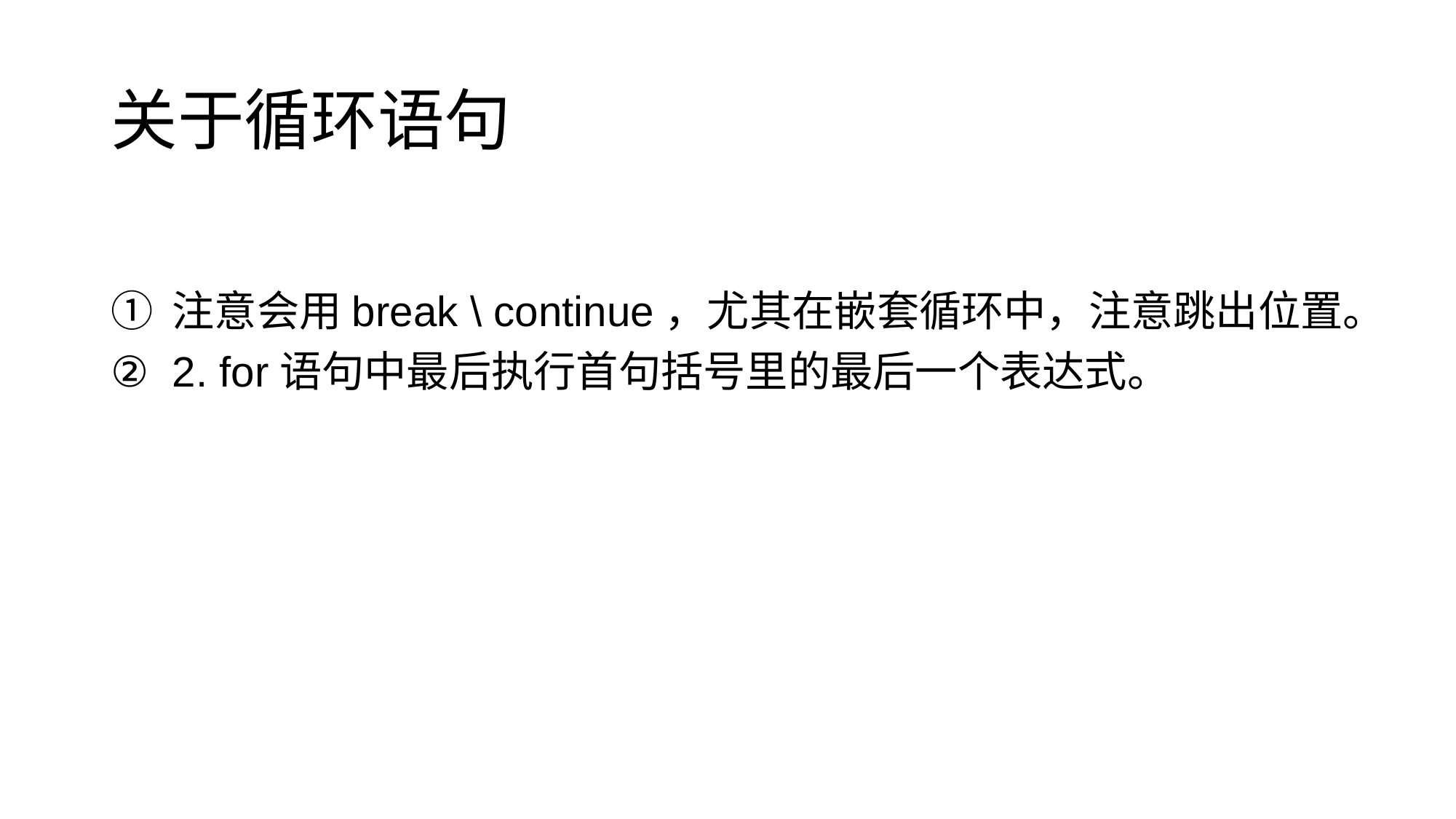

# 关于循环语句

注意会用break \ continue，尤其在嵌套循环中，注意跳出位置。
2. for语句中最后执行首句括号里的最后一个表达式。